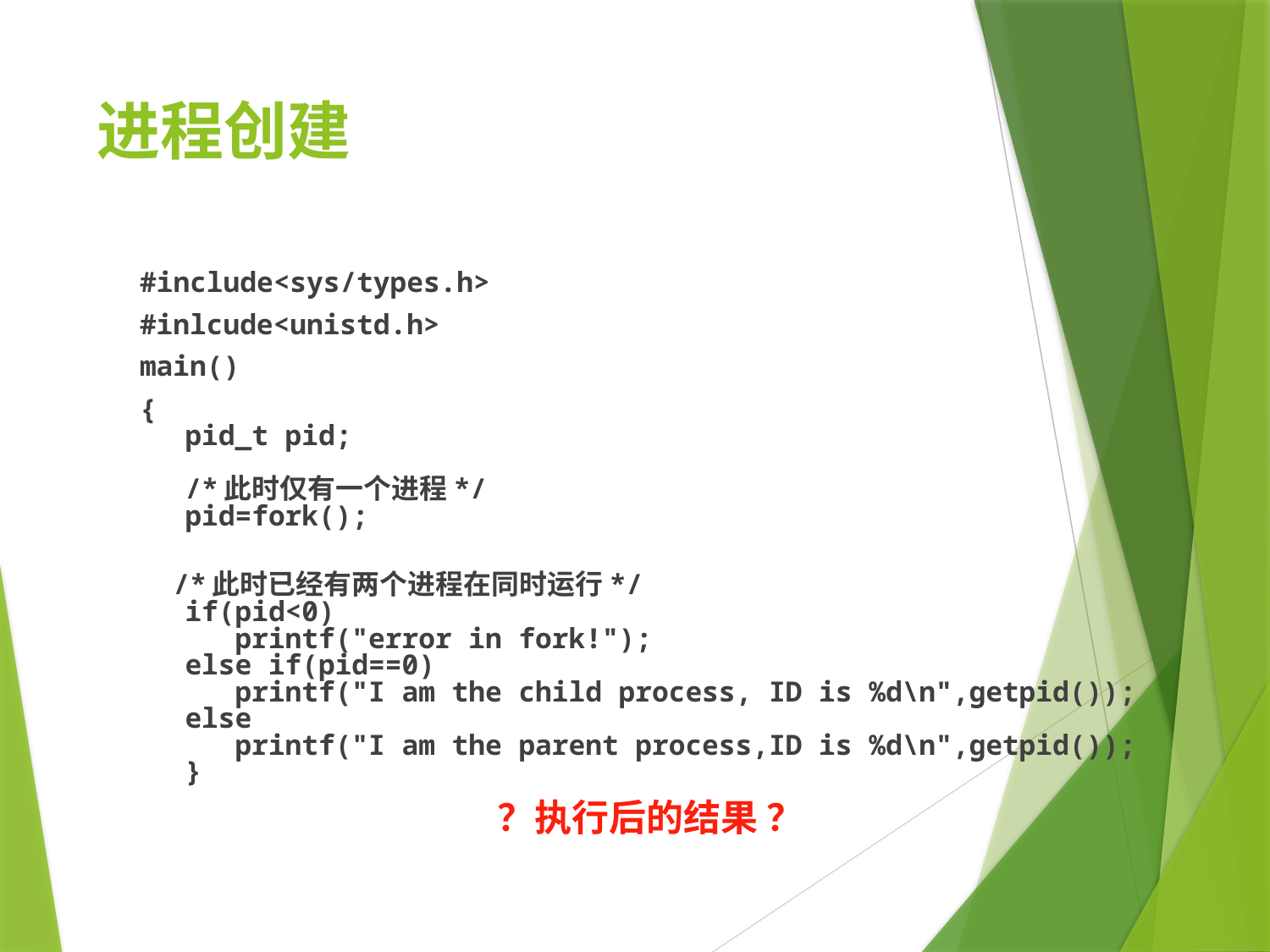

# 进程创建
#include<sys/types.h>
#inlcude<unistd.h>
main()
{
pid_t pid;
/*此时仅有一个进程*/
pid=fork();
  /*此时已经有两个进程在同时运行*/
if(pid<0)
   printf("error in fork!");
else if(pid==0)
   printf("I am the child process, ID is %d\n",getpid());
else
   printf("I am the parent process,ID is %d\n",getpid());
}
？执行后的结果 ？